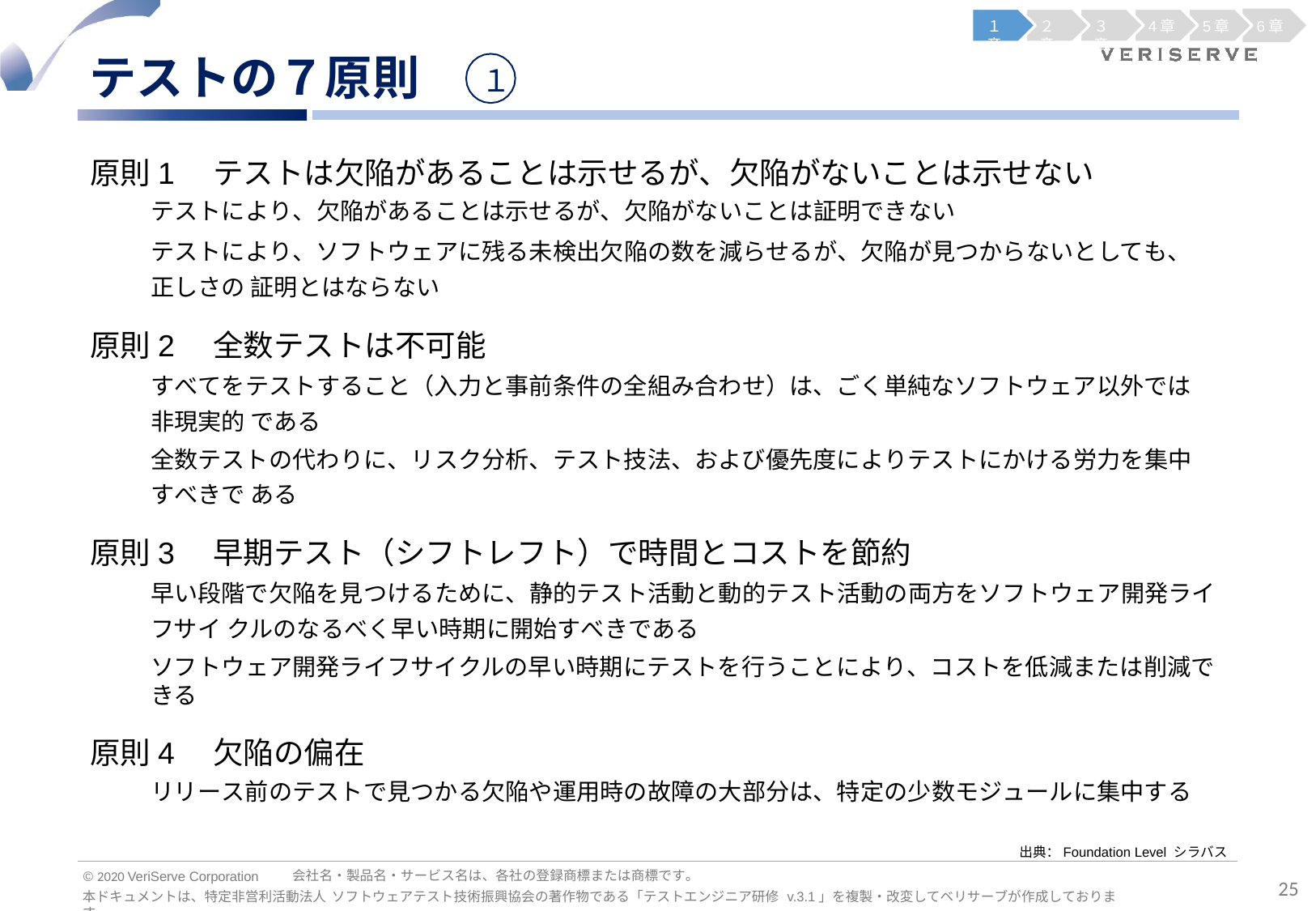

１章
２章
３章
4章
5章
6章
テストの７原則

１
原則1	テストは欠陥があることは示せるが、欠陥がないことは示せない
テストにより、欠陥があることは示せるが、欠陥がないことは証明できない
テストにより、ソフトウェアに残る未検出欠陥の数を減らせるが、欠陥が見つからないとしても、正しさの 証明とはならない

原則2	全数テストは不可能
すべてをテストすること（入力と事前条件の全組み合わせ）は、ごく単純なソフトウェア以外では非現実的 である
全数テストの代わりに、リスク分析、テスト技法、および優先度によりテストにかける労力を集中すべきで ある

原則3	早期テスト（シフトレフト）で時間とコストを節約
早い段階で欠陥を見つけるために、静的テスト活動と動的テスト活動の両方をソフトウェア開発ライフサイ クルのなるべく早い時期に開始すべきである
ソフトウェア開発ライフサイクルの早い時期にテストを行うことにより、コストを低減または削減できる

原則4	欠陥の偏在
リリース前のテストで見つかる欠陥や運用時の故障の大部分は、特定の少数モジュールに集中する
出典：Foundation Level シラバス
会社名・製品名・サービス名は、各社の登録商標または商標です。
© 2020 VeriServe Corporation
25
本ドキュメントは、特定非営利活動法人 ソフトウェアテスト技術振興協会の著作物である「テストエンジニア研修 v.3.1」を複製・改変してベリサーブが作成しております。